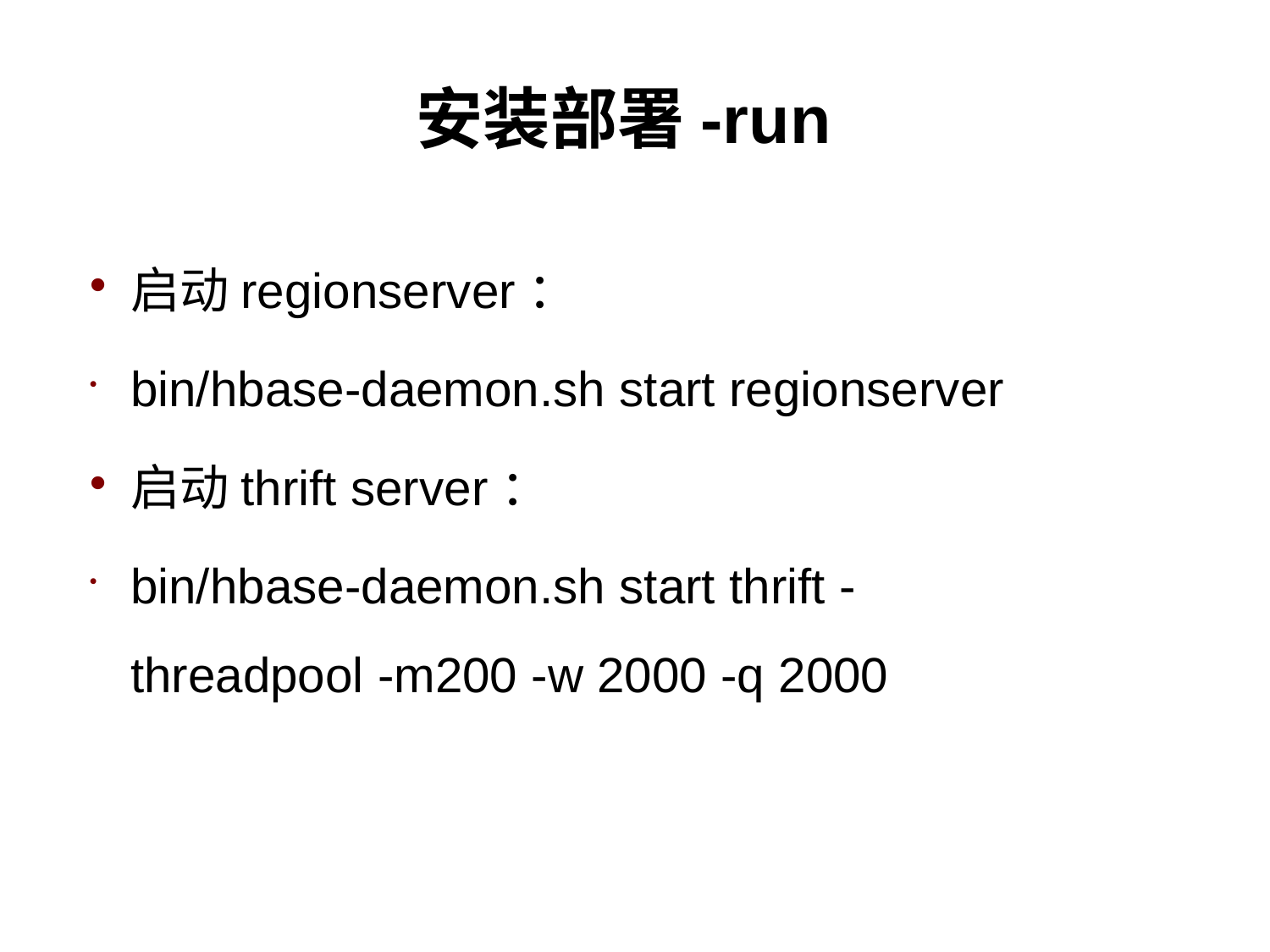

安装部署-run
启动regionserver：
bin/hbase-daemon.sh start regionserver
启动thrift server：
bin/hbase-daemon.sh start thrift -threadpool -m200 -w 2000 -q 2000